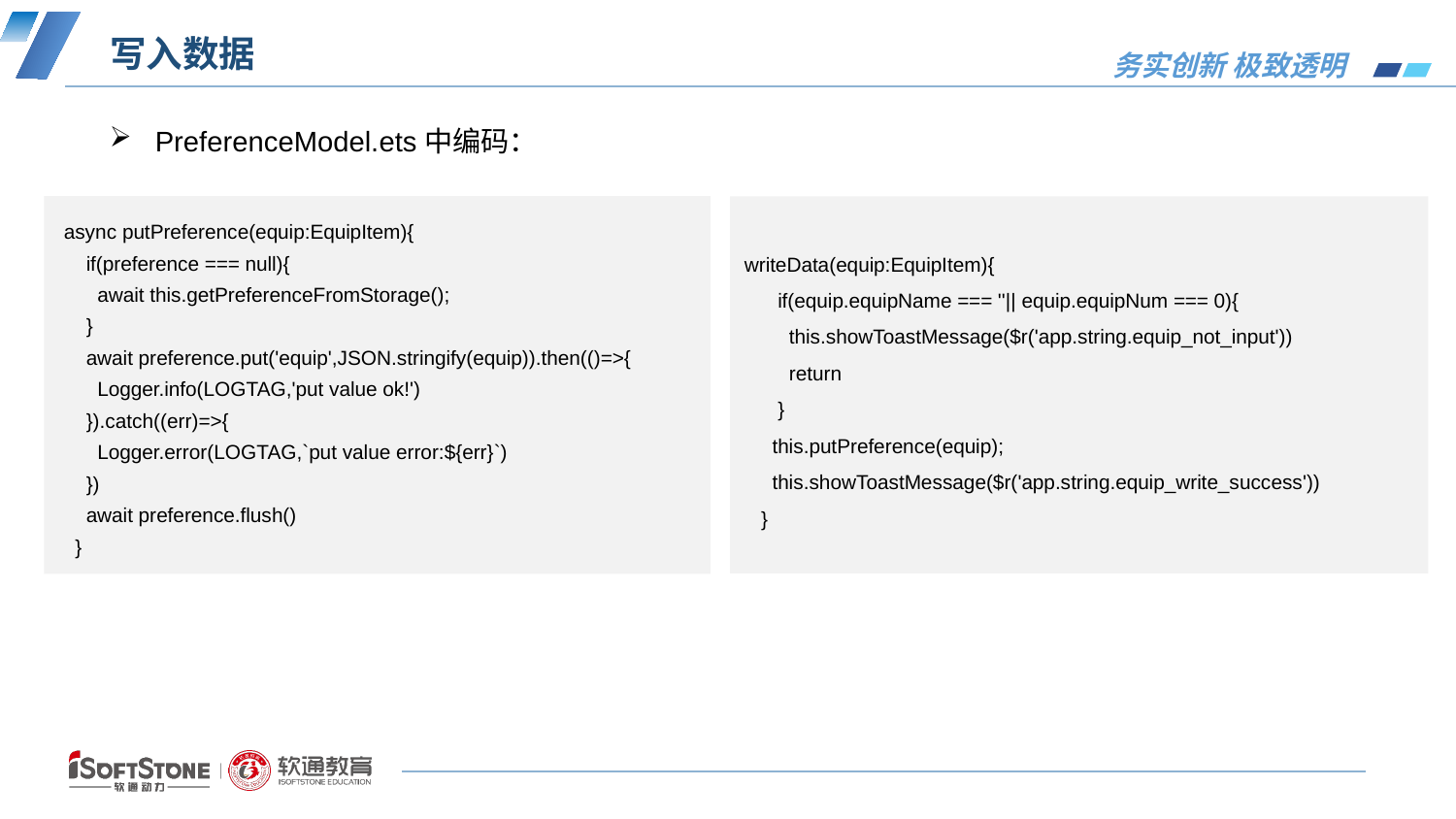

# 写入数据
PreferenceModel.ets中编码：
 async putPreference(equip:EquipItem){
     if(preference === null){
       await this.getPreferenceFromStorage();
     }
     await preference.put('equip',JSON.stringify(equip)).then(()=>{
       Logger.info(LOGTAG,'put value ok!')
     }).catch((err)=>{
       Logger.error(LOGTAG,`put value error:${err}`)
     })
     await preference.flush()
   }
writeData(equip:EquipItem){
      if(equip.equipName === ''|| equip.equipNum === 0){
        this.showToastMessage($r('app.string.equip_not_input'))
        return
      }
     this.putPreference(equip);
     this.showToastMessage($r('app.string.equip_write_success'))
   }